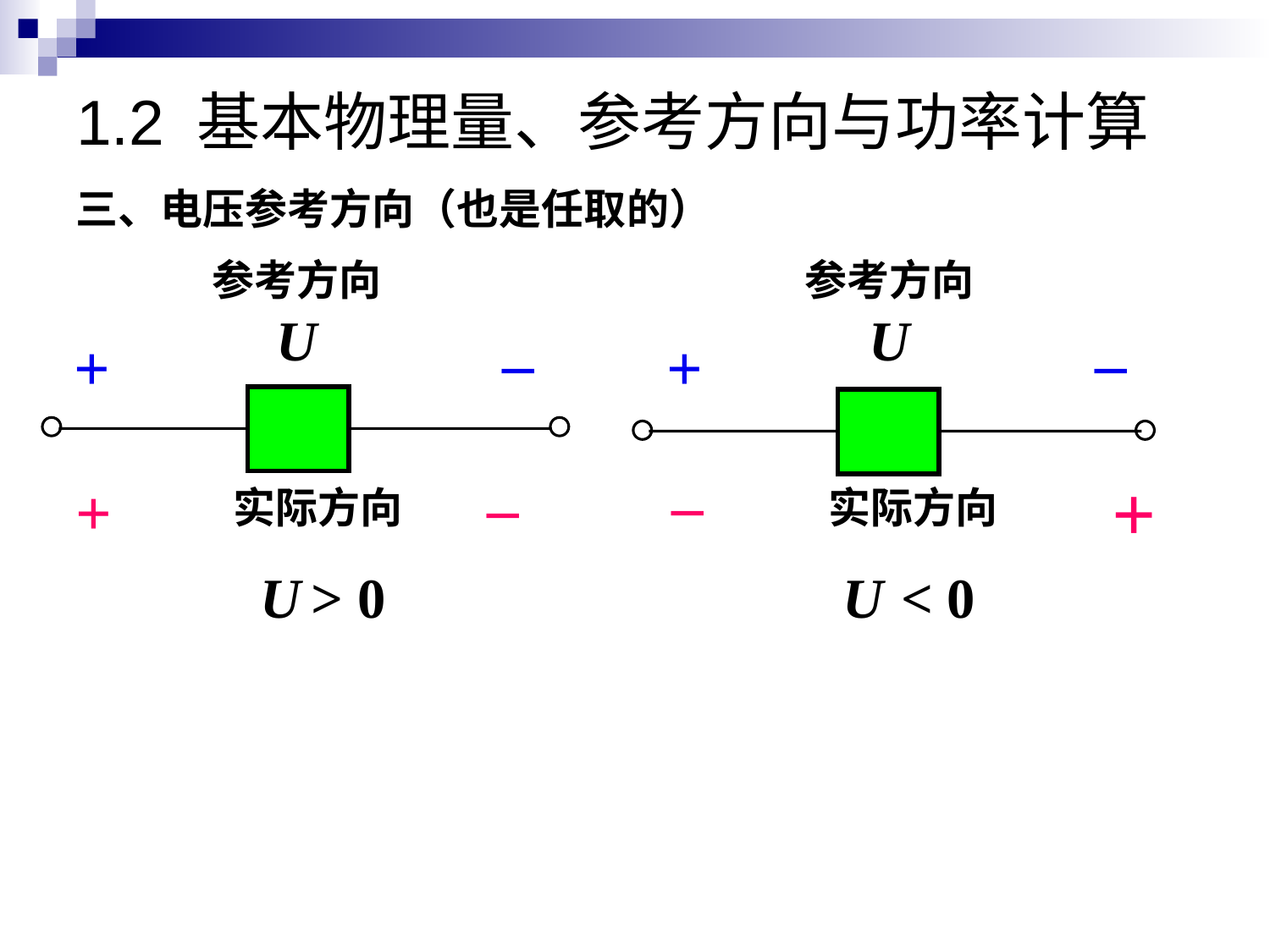

# 1.2 基本物理量、参考方向与功率计算
三、电压参考方向（也是任取的）
参考方向
U
–
+
参考方向
U
–
+

–
+
实际方向

+
–
实际方向
U
> 0
U
 < 0